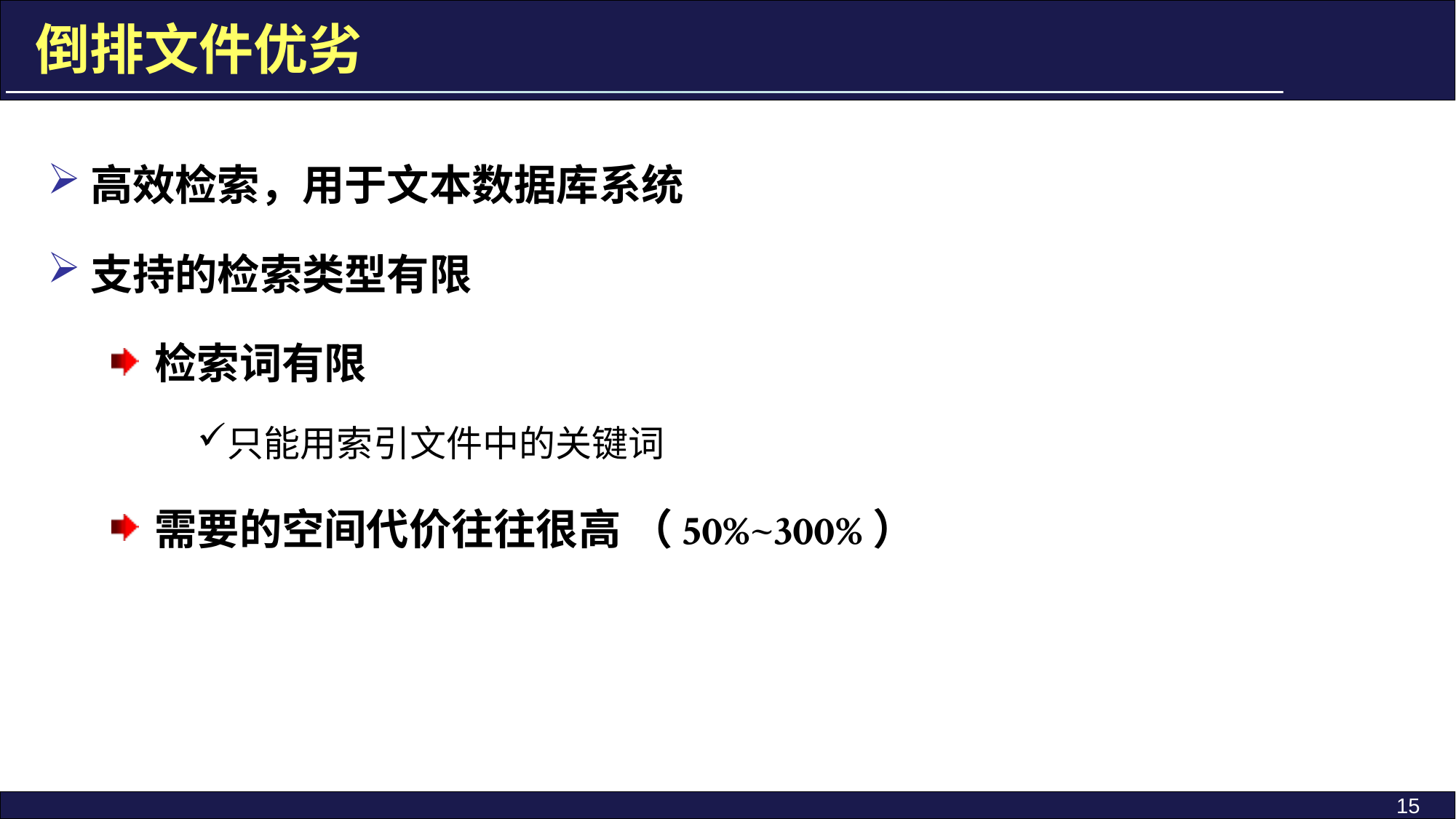

倒排文件优劣
高效检索，用于文本数据库系统
支持的检索类型有限
检索词有限
只能用索引文件中的关键词
需要的空间代价往往很高 （50%~300%）
15